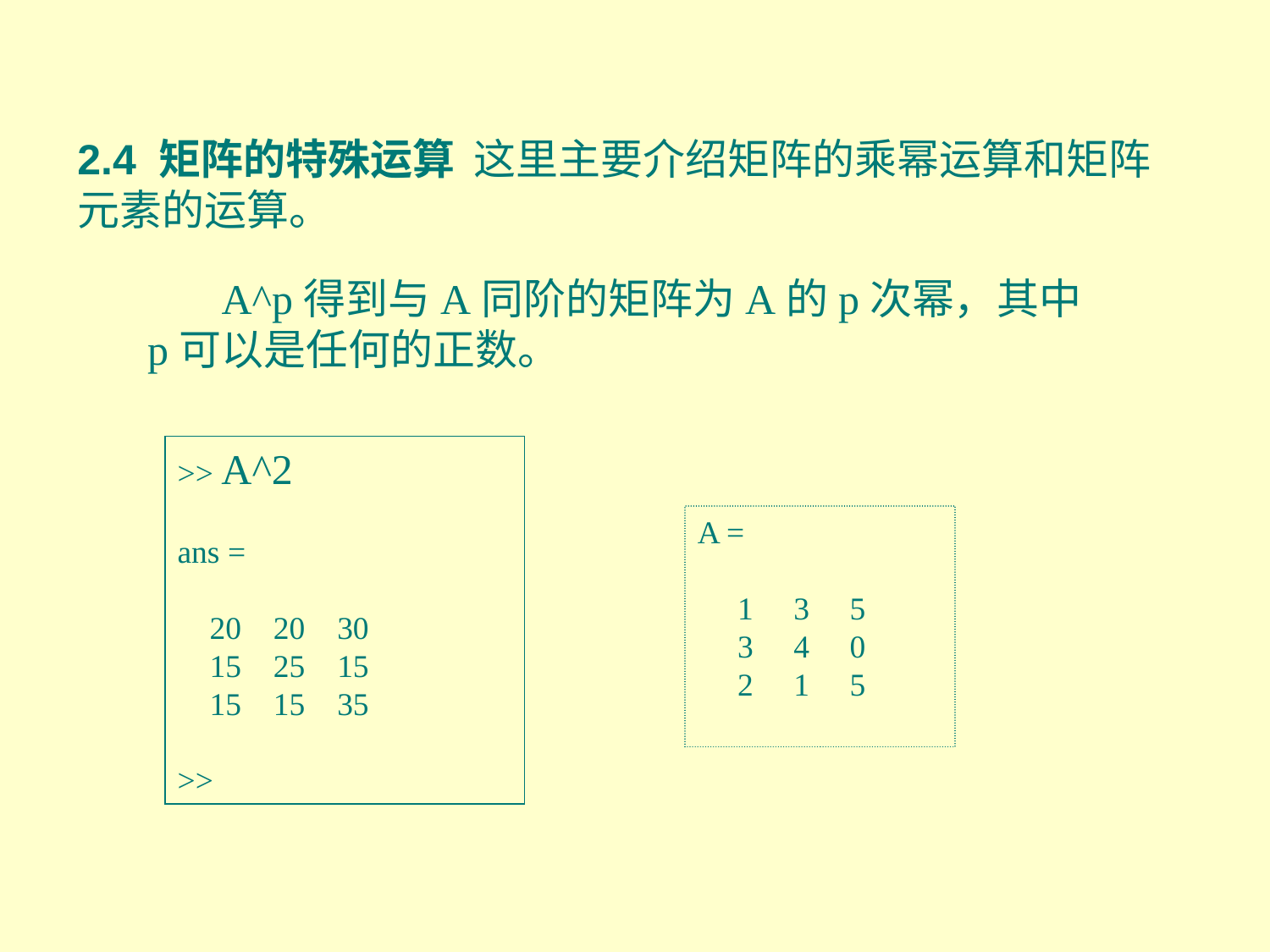

2.4 矩阵的特殊运算  这里主要介绍矩阵的乘幂运算和矩阵元素的运算。
       A^p得到与A同阶的矩阵为A的p次幂，其中p可以是任何的正数。
>> A^2

ans =

    20    20    30
    15    25    15
    15    15    35

>>
A =

     1     3     5
     3     4     0
     2     1     5